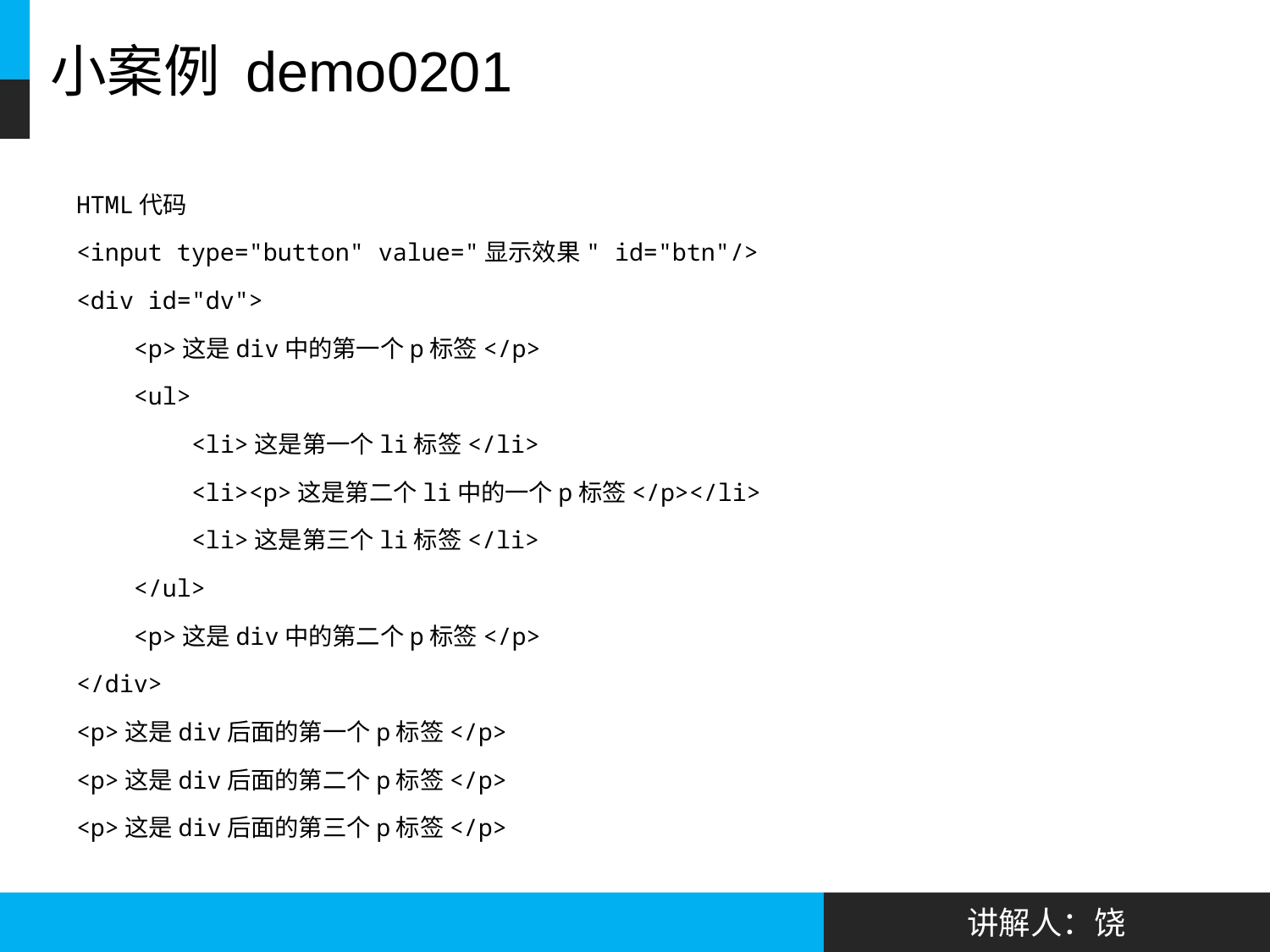

# 小案例 demo0201
HTML代码
<input type="button" value="显示效果" id="btn"/>
<div id="dv">
    <p>这是div中的第一个p标签</p>
    <ul>
        <li>这是第一个li标签</li>
        <li><p>这是第二个li中的一个p标签</p></li>
        <li>这是第三个li标签</li>
    </ul>
    <p>这是div中的第二个p标签</p>
</div>
<p>这是div后面的第一个p标签</p>
<p>这是div后面的第二个p标签</p>
<p>这是div后面的第三个p标签</p>